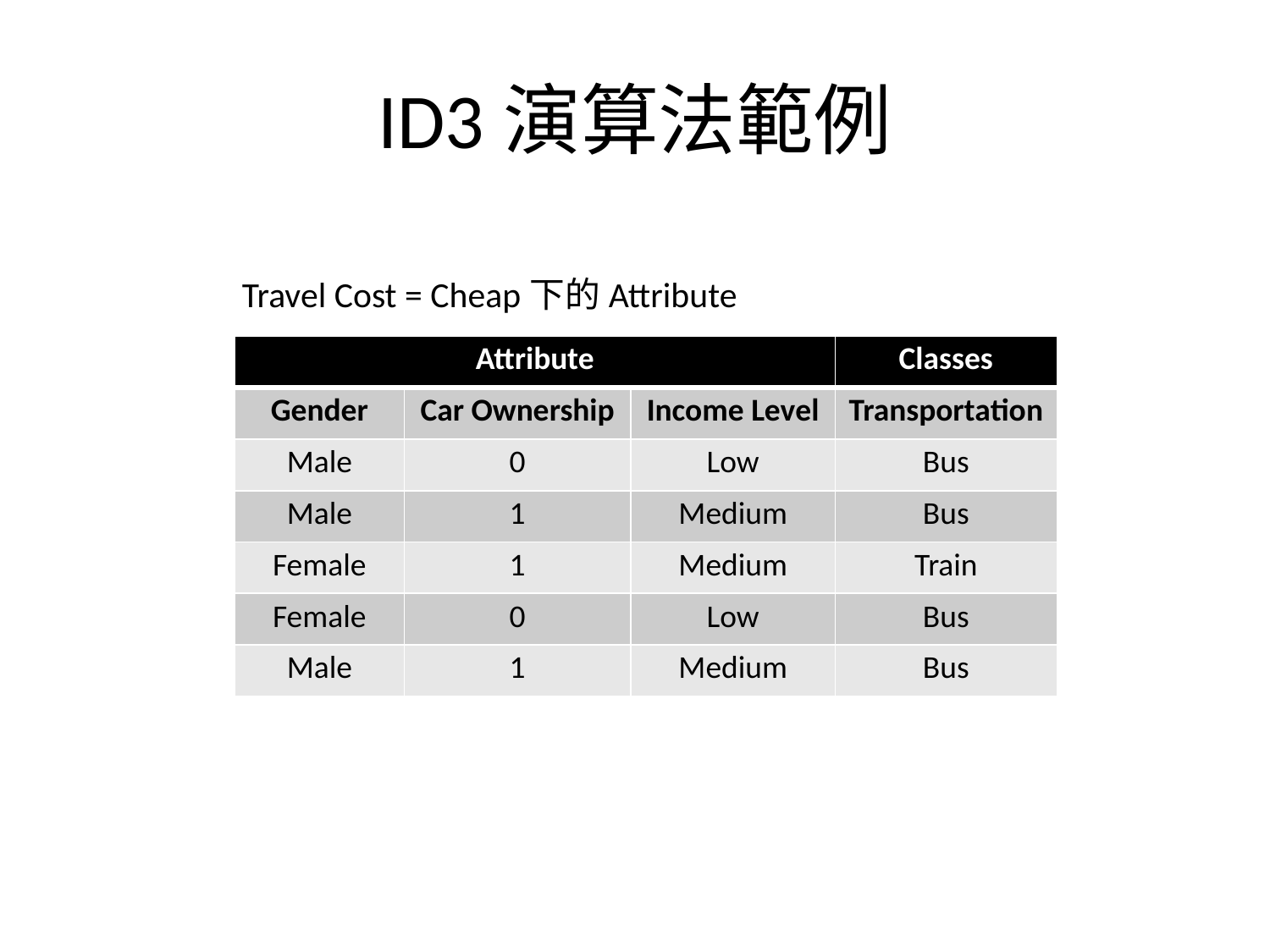

# ID3演算法範例
Travel Cost = Cheap下的Attribute
| Attribute |  |  | Classes |
| --- | --- | --- | --- |
| Gender | Car Ownership | Income Level | Transportation |
| Male | 0 | Low | Bus |
| Male | 1 | Medium | Bus |
| Female | 1 | Medium | Train |
| Female | 0 | Low | Bus |
| Male | 1 | Medium | Bus |